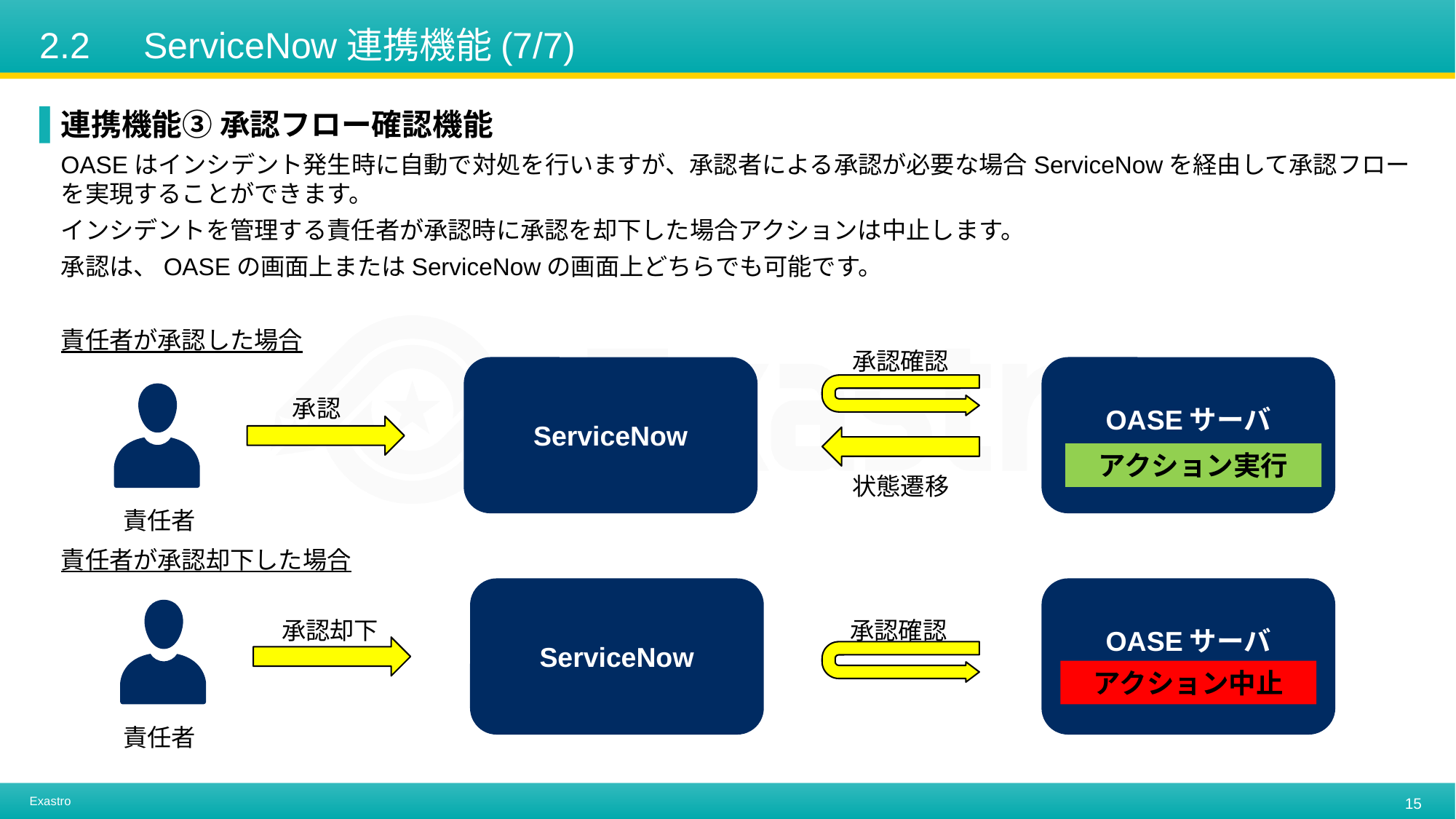

# 2.2　ServiceNow連携機能(7/7)
連携機能③ 承認フロー確認機能
OASEはインシデント発生時に自動で対処を行いますが、承認者による承認が必要な場合ServiceNowを経由して承認フローを実現することができます。
インシデントを管理する責任者が承認時に承認を却下した場合アクションは中止します。
承認は、OASEの画面上またはServiceNowの画面上どちらでも可能です。

責任者が承認した場合

責任者が承認却下した場合

承認確認
OASEサーバ

状態遷移
ServiceNow

責任者
承認

アクション実行
ServiceNow
OASEサーバ

承認確認
承認却下

アクション中止
責任者